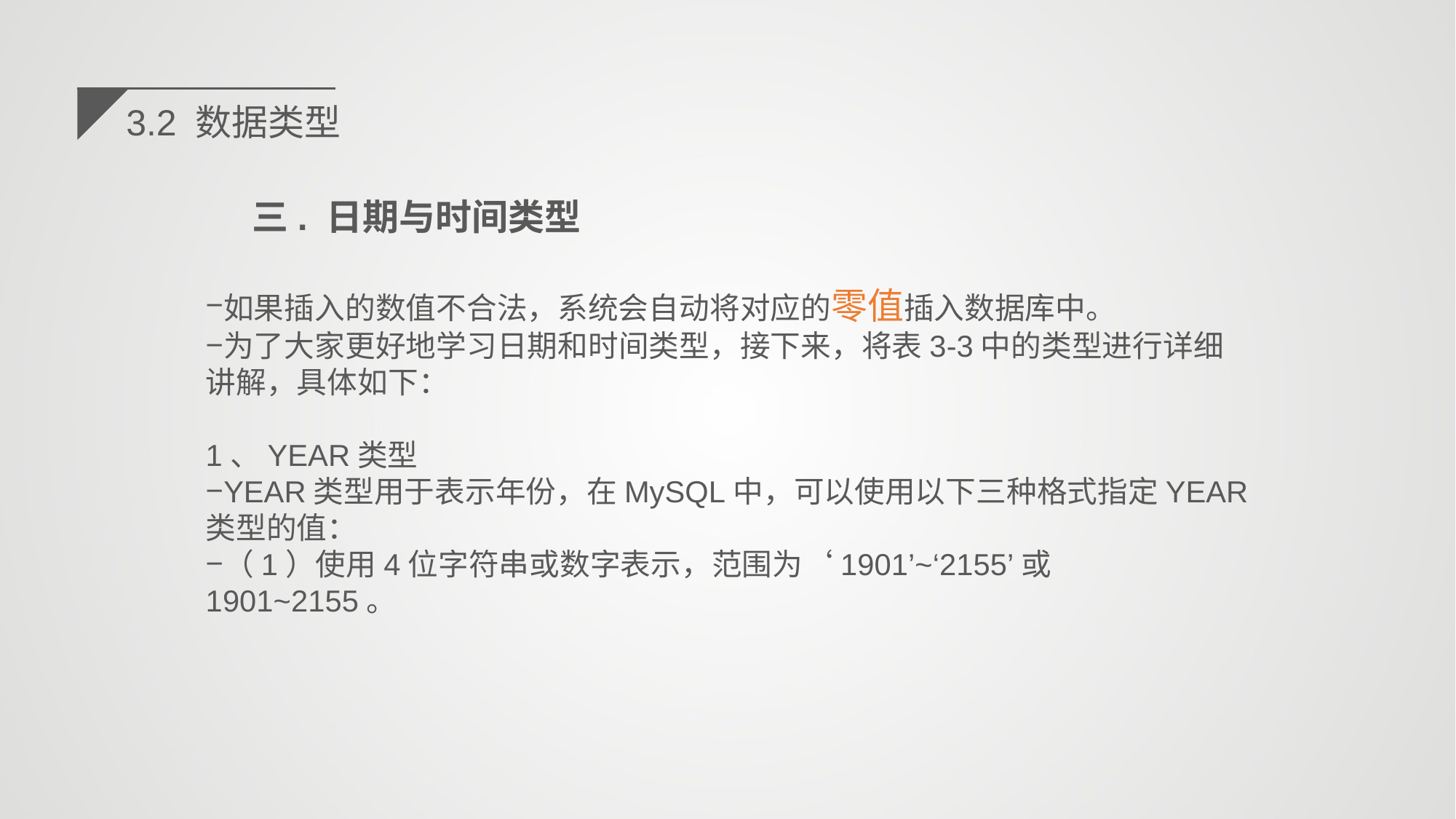

3.2 数据类型

三. 日期与时间类型
如果插入的数值不合法，系统会自动将对应的零值插入数据库中。
为了大家更好地学习日期和时间类型，接下来，将表3-3中的类型进行详细讲解，具体如下：

1、YEAR类型
YEAR类型用于表示年份，在MySQL中，可以使用以下三种格式指定YEAR类型的值：
（1）使用4位字符串或数字表示，范围为‘1901’~‘2155’或1901~2155。